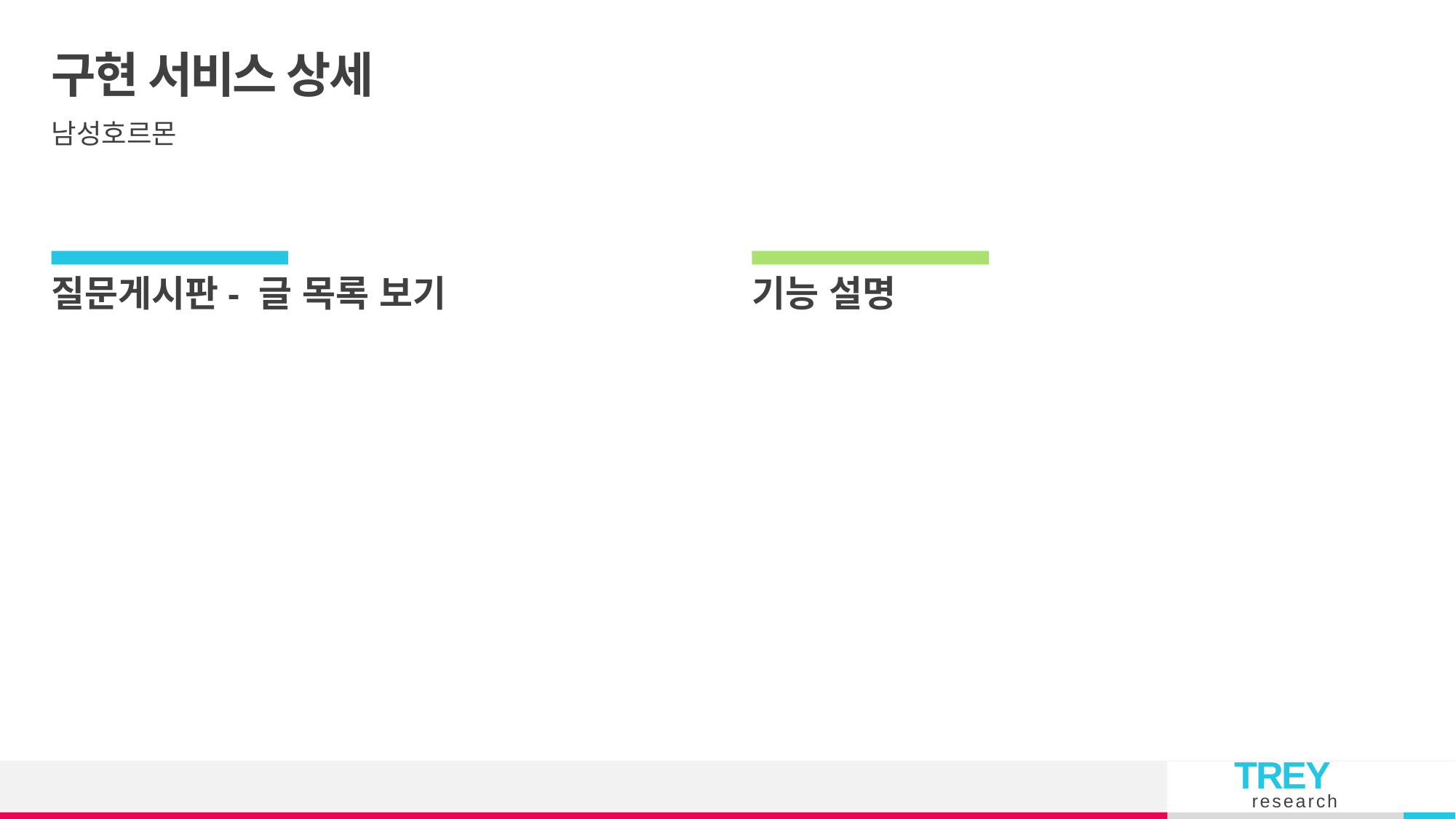

# 구현 서비스 상세
남성호르몬
질문게시판- 글 목록 보기
기능 설명